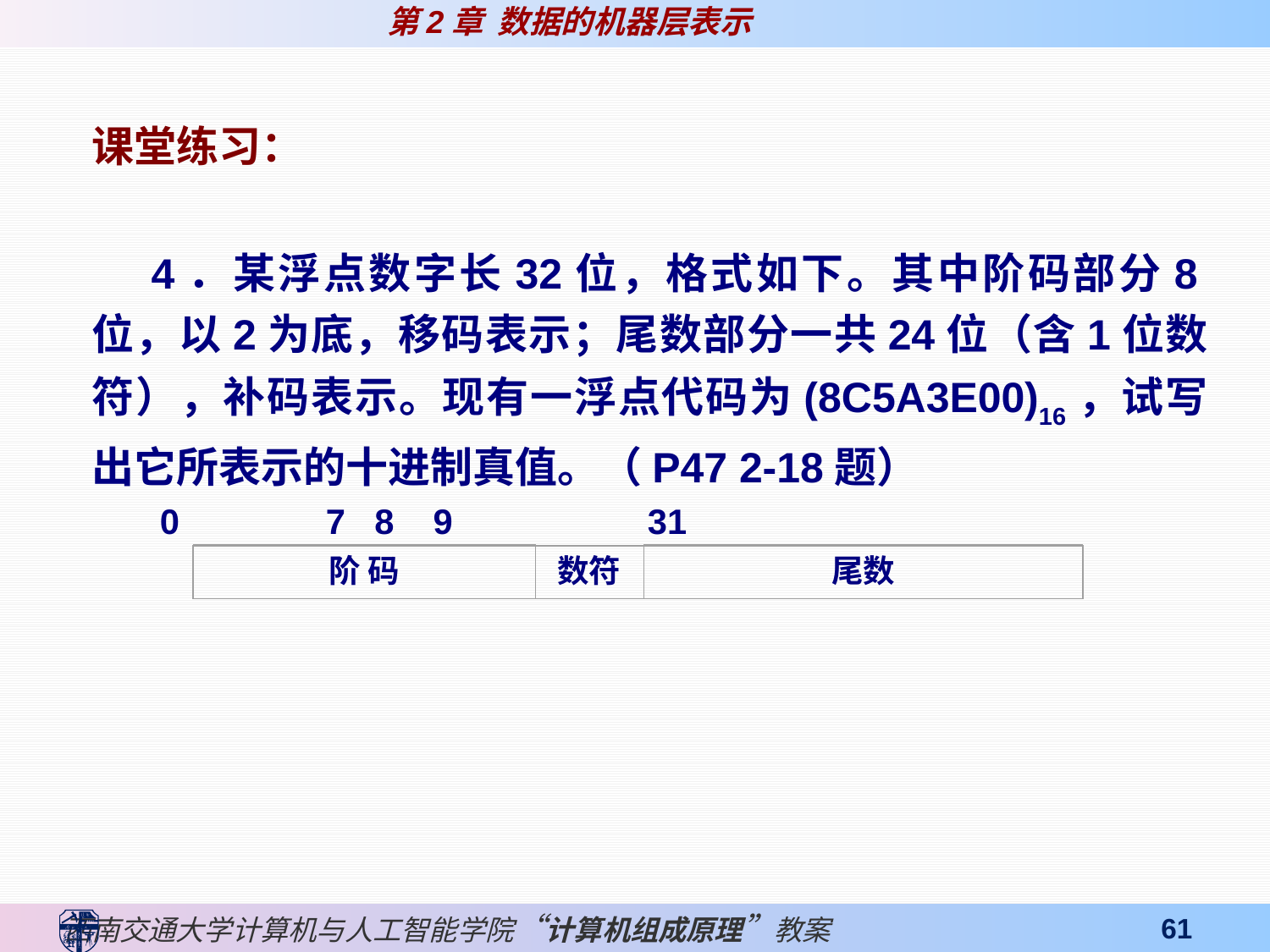

课堂练习：

    4．某浮点数字长32位，格式如下。其中阶码部分8位，以2为底，移码表示；尾数部分一共24位（含1位数符），补码表示。现有一浮点代码为(8C5A3E00)16，试写出它所表示的十进制真值。（P47 2-18题）
       0               7   8    9                    31

阶 码

数符

尾数